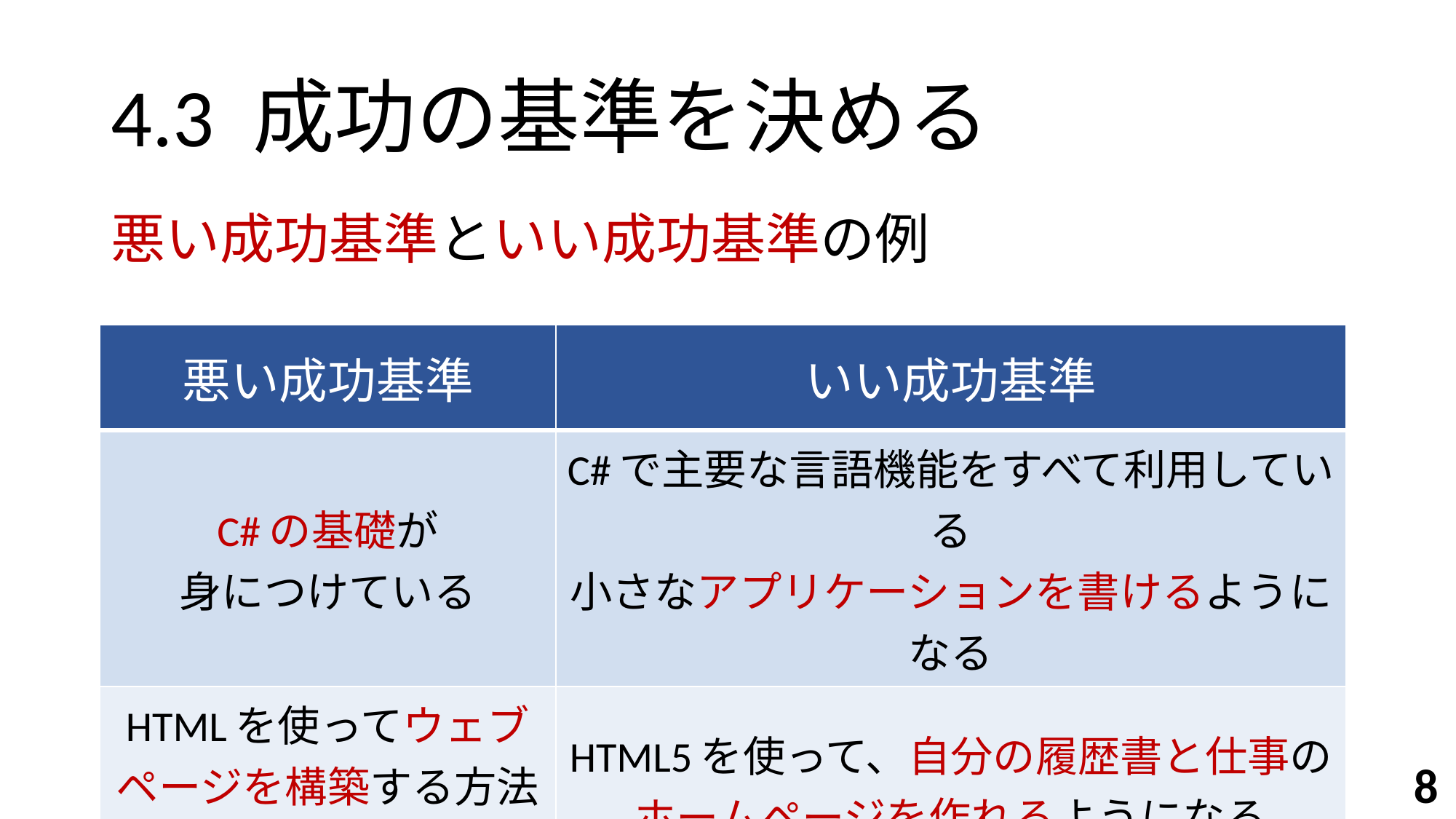

# 4.3 成功の基準を決める
悪い成功基準といい成功基準の例
| 悪い成功基準 | いい成功基準 |
| --- | --- |
| C#の基礎が 身につけている | C#で主要な言語機能をすべて利用している 小さなアプリケーションを書けるようになる |
| HTMLを使ってウェブページを構築する方法を知っている | HTML5を使って、自分の履歴書と仕事のホームページを作れるようになる |
8